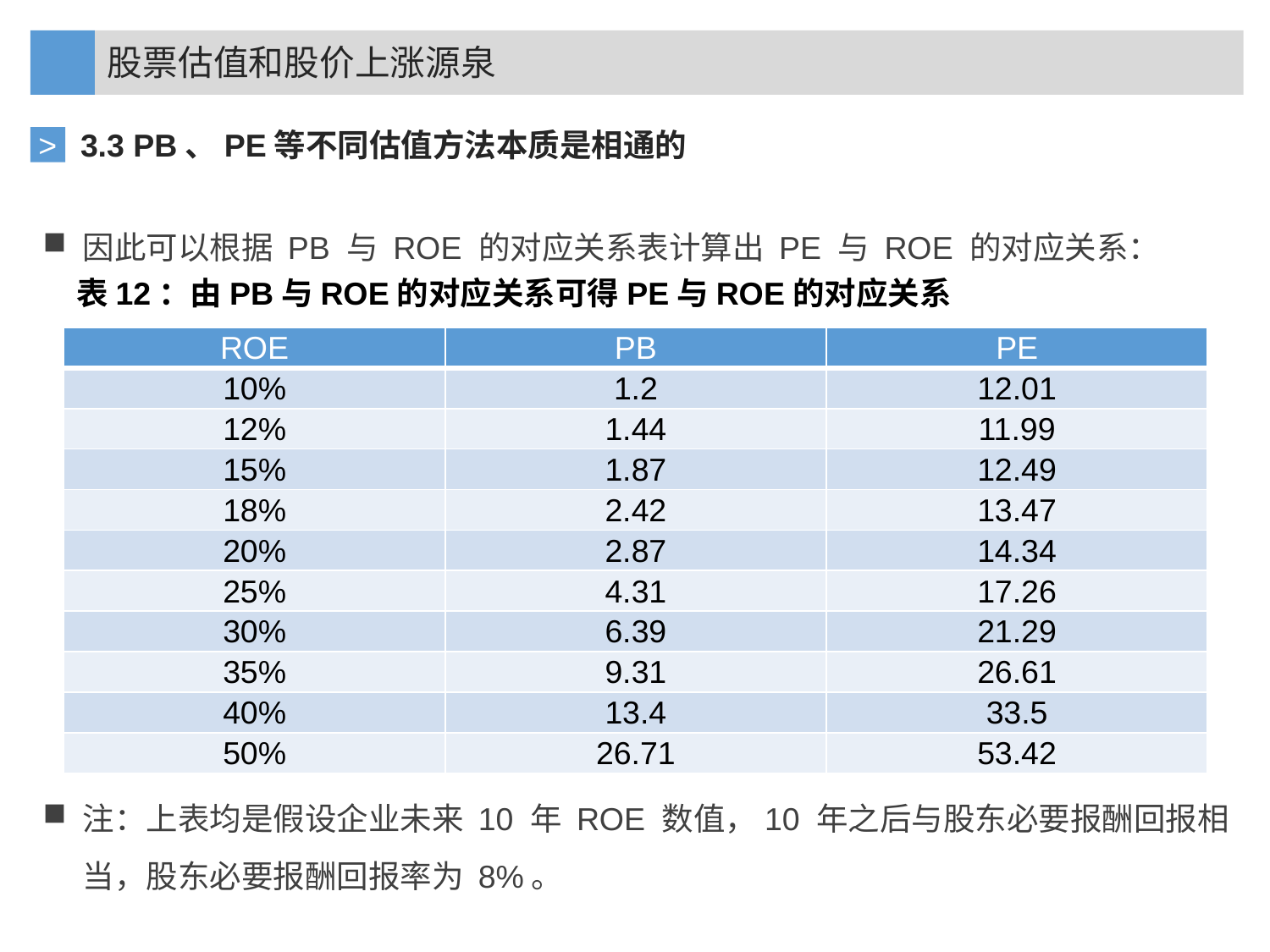

股票估值和股价上涨源泉
3.3 PB、PE等不同估值方法本质是相通的
>
因此可以根据 PB 与 ROE 的对应关系表计算出 PE 与 ROE 的对应关系：

注：上表均是假设企业未来 10 年 ROE 数值，10 年之后与股东必要报酬回报相当，股东必要报酬回报率为 8%。
表12：由PB与ROE的对应关系可得PE与ROE的对应关系
| ROE | PB | PE |
| --- | --- | --- |
| 10% | 1.2 | 12.01 |
| 12% | 1.44 | 11.99 |
| 15% | 1.87 | 12.49 |
| 18% | 2.42 | 13.47 |
| 20% | 2.87 | 14.34 |
| 25% | 4.31 | 17.26 |
| 30% | 6.39 | 21.29 |
| 35% | 9.31 | 26.61 |
| 40% | 13.4 | 33.5 |
| 50% | 26.71 | 53.42 |